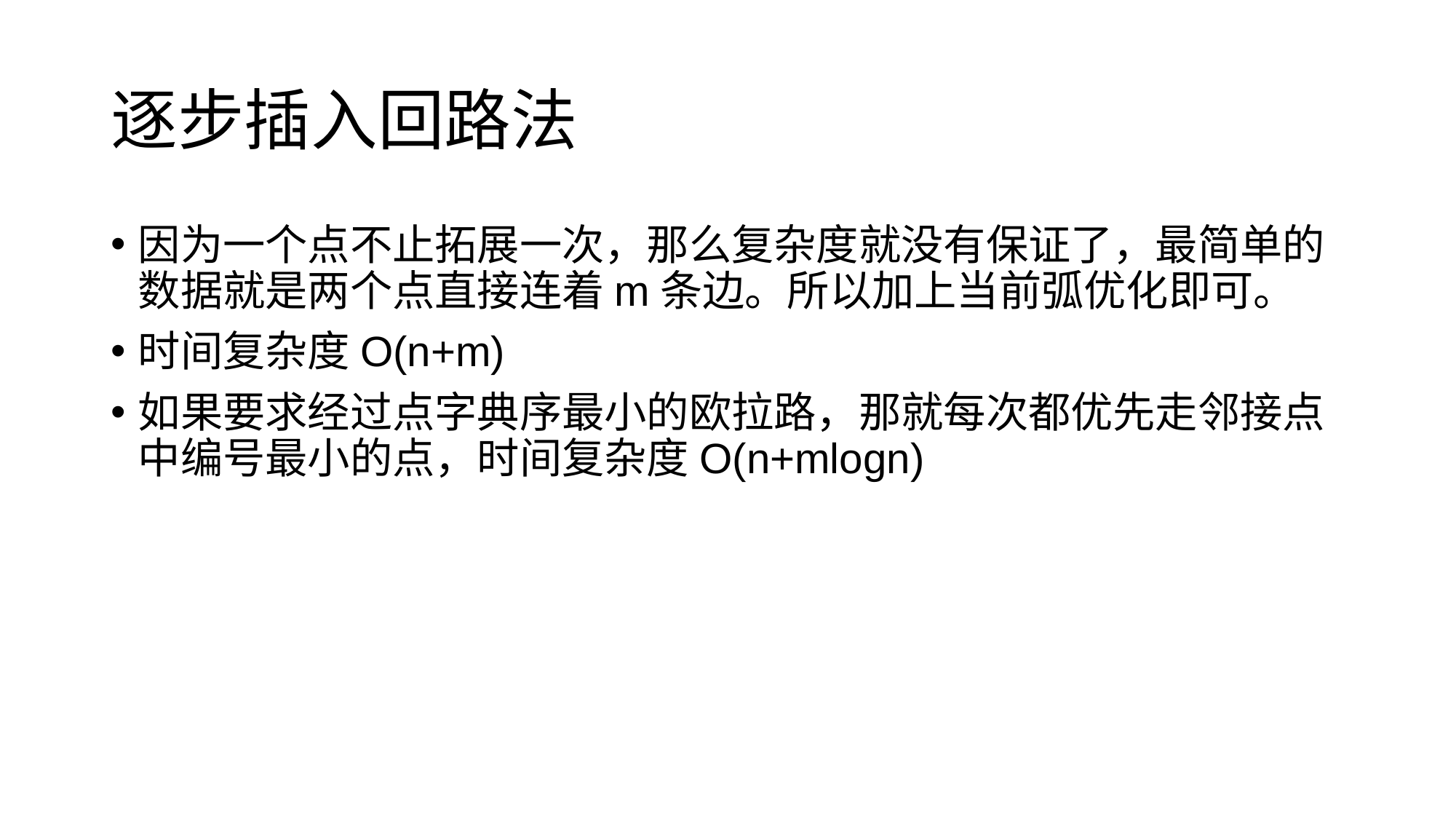

# 逐步插入回路法
因为一个点不止拓展一次，那么复杂度就没有保证了，最简单的数据就是两个点直接连着m条边。所以加上当前弧优化即可。
时间复杂度O(n+m)
如果要求经过点字典序最小的欧拉路，那就每次都优先走邻接点中编号最小的点，时间复杂度O(n+mlogn)